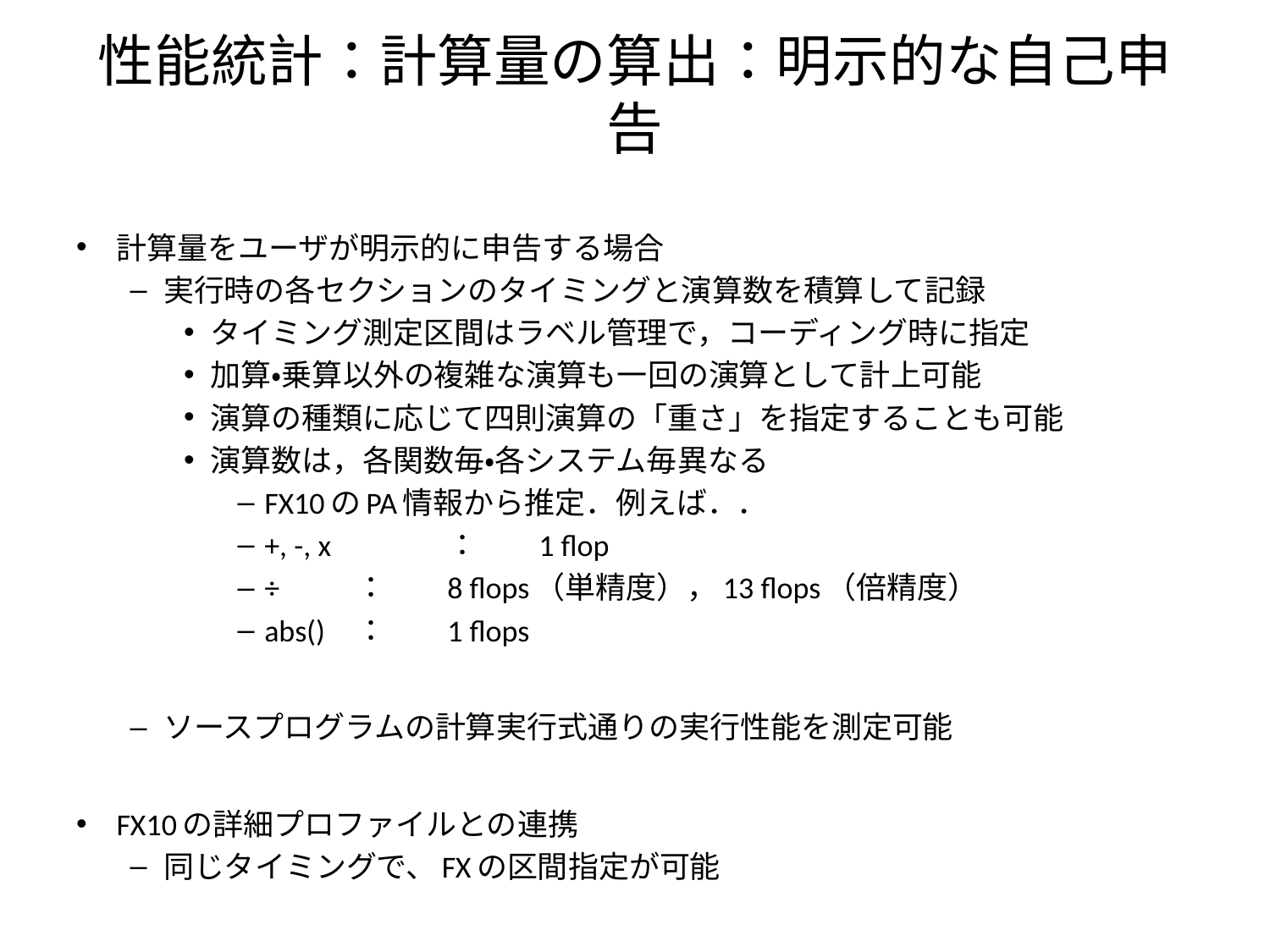

# 性能統計：計算量の算出：明示的な自己申告
計算量をユーザが明示的に申告する場合
実行時の各セクションのタイミングと演算数を積算して記録
タイミング測定区間はラベル管理で，コーディング時に指定
加算・乗算以外の複雑な演算も一回の演算として計上可能
演算の種類に応じて四則演算の「重さ」を指定することも可能
演算数は，各関数毎・各システム毎異なる
FX10のPA情報から推定．例えば．．
+, -, x　	：	1 flop
÷		：	8 flops（単精度），13 flops（倍精度）
abs()	：	1 flops

ソースプログラムの計算実行式通りの実行性能を測定可能

FX10の詳細プロファイルとの連携
同じタイミングで、FXの区間指定が可能